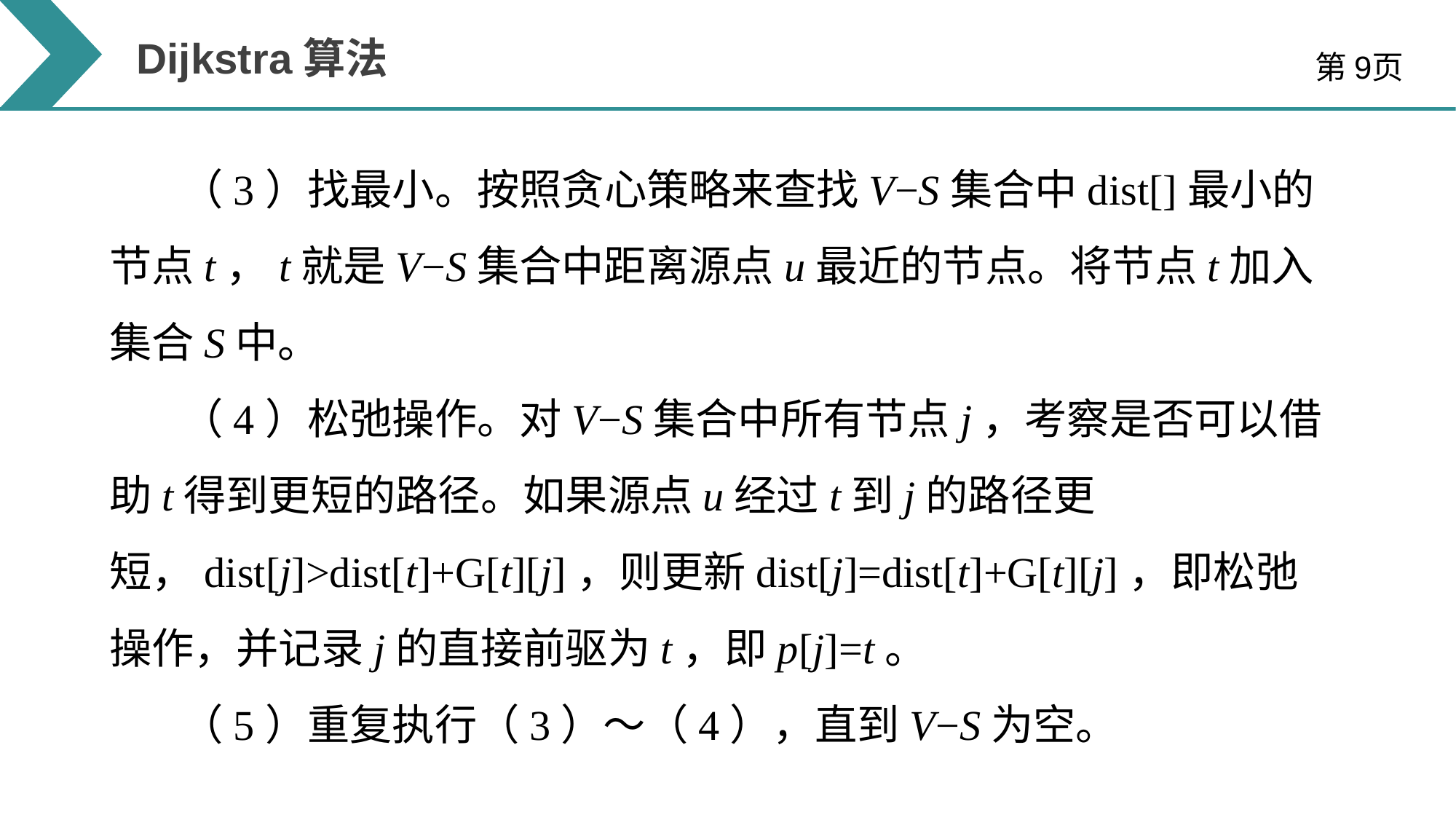

Dijkstra算法
第9页
（3）找最小。按照贪心策略来查找V−S集合中dist[]最小的节点t，t就是V−S集合中距离源点u最近的节点。将节点t加入集合S中。
（4）松弛操作。对V−S集合中所有节点j，考察是否可以借助t得到更短的路径。如果源点u经过t到j的路径更短，dist[j]>dist[t]+G[t][j]，则更新dist[j]=dist[t]+G[t][j]，即松弛操作，并记录j的直接前驱为t，即p[j]=t。
（5）重复执行（3）～（4），直到V−S为空。